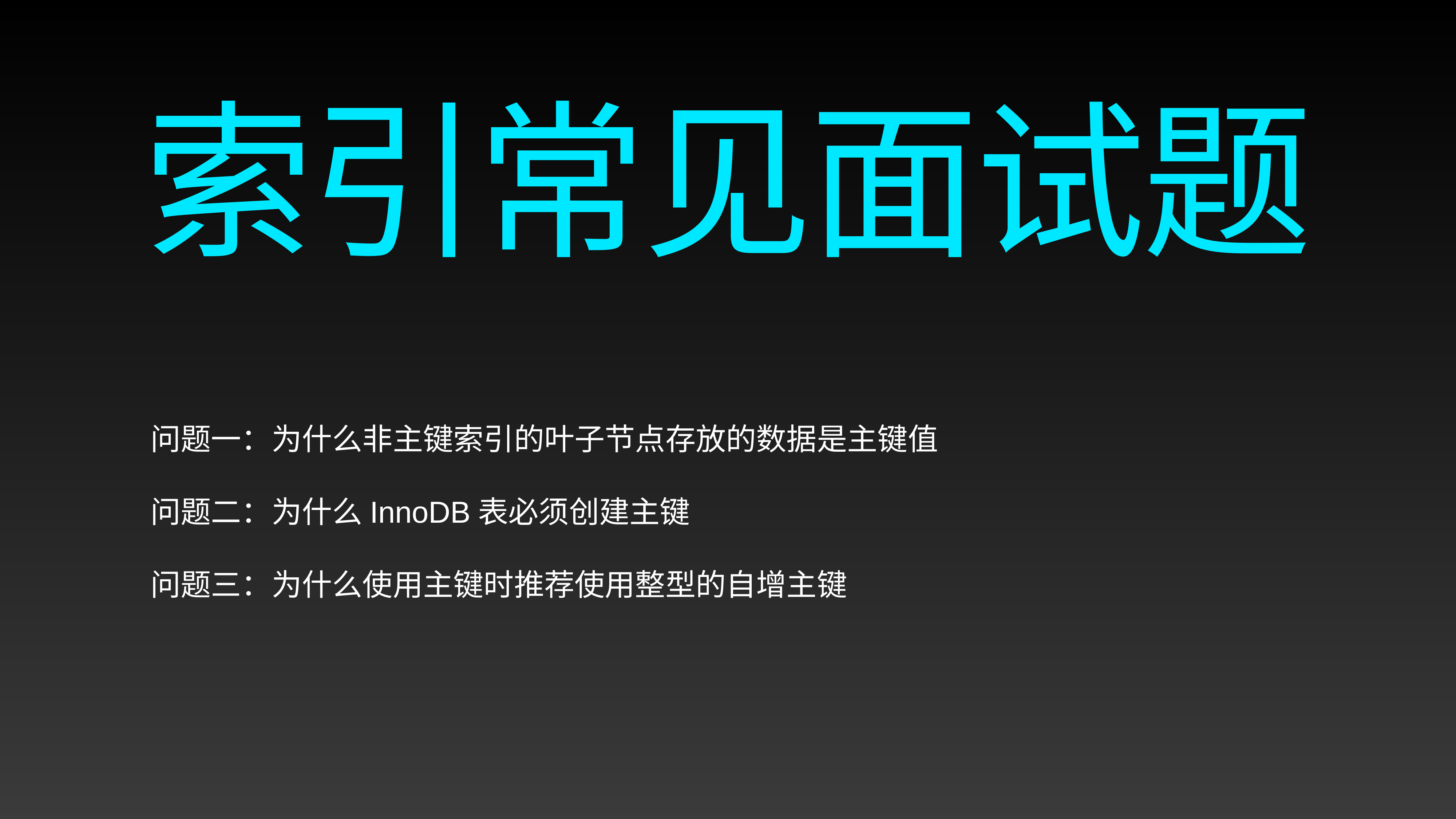

索引常见面试题
问题一：为什么非主键索引的叶子节点存放的数据是主键值

问题二：为什么InnoDB表必须创建主键

问题三：为什么使用主键时推荐使用整型的自增主键